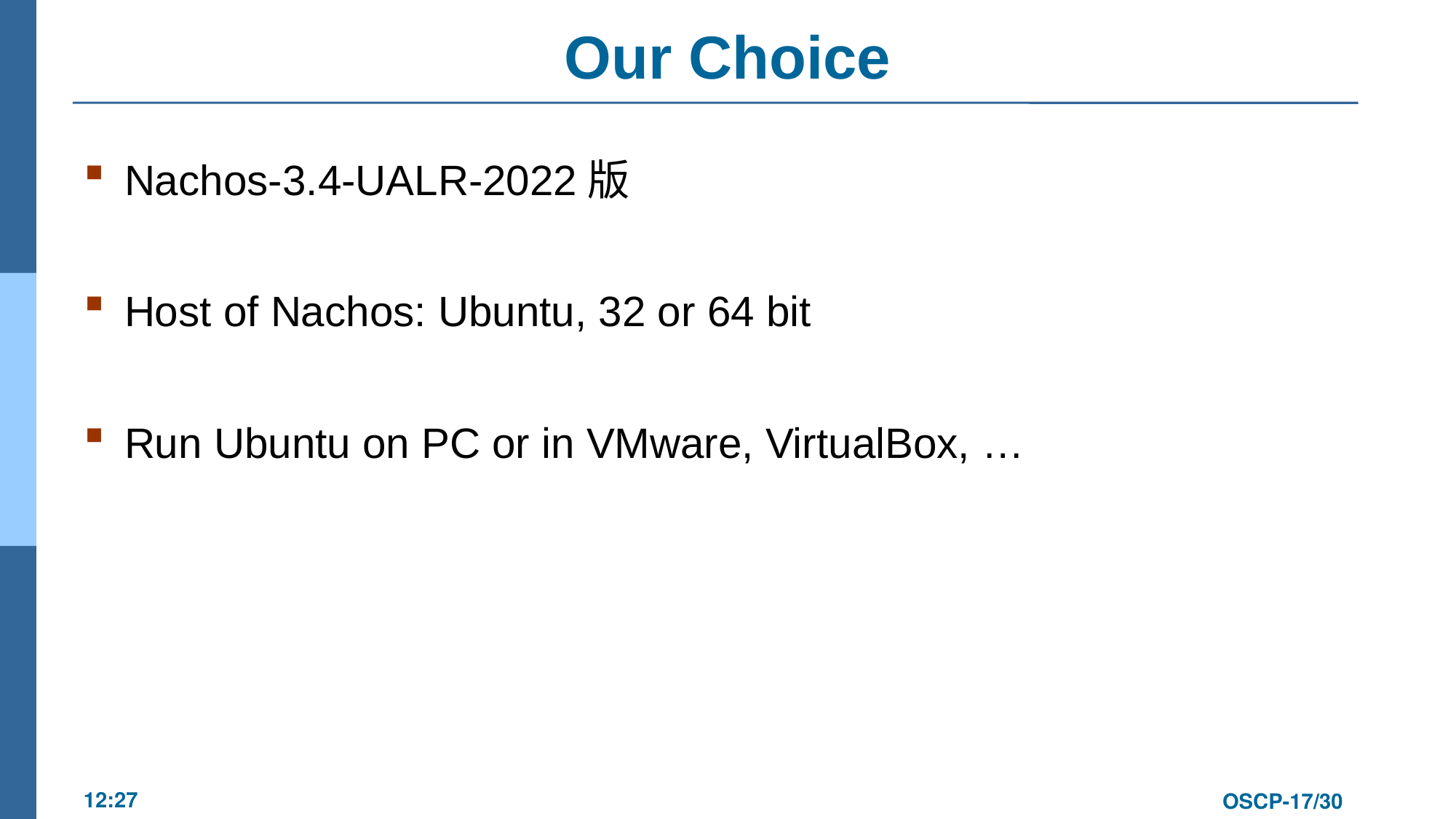

# Our Choice
Nachos-3.4-UALR-2022版

Host of Nachos: Ubuntu, 32 or 64 bit

Run Ubuntu on PC or in VMware, VirtualBox, …